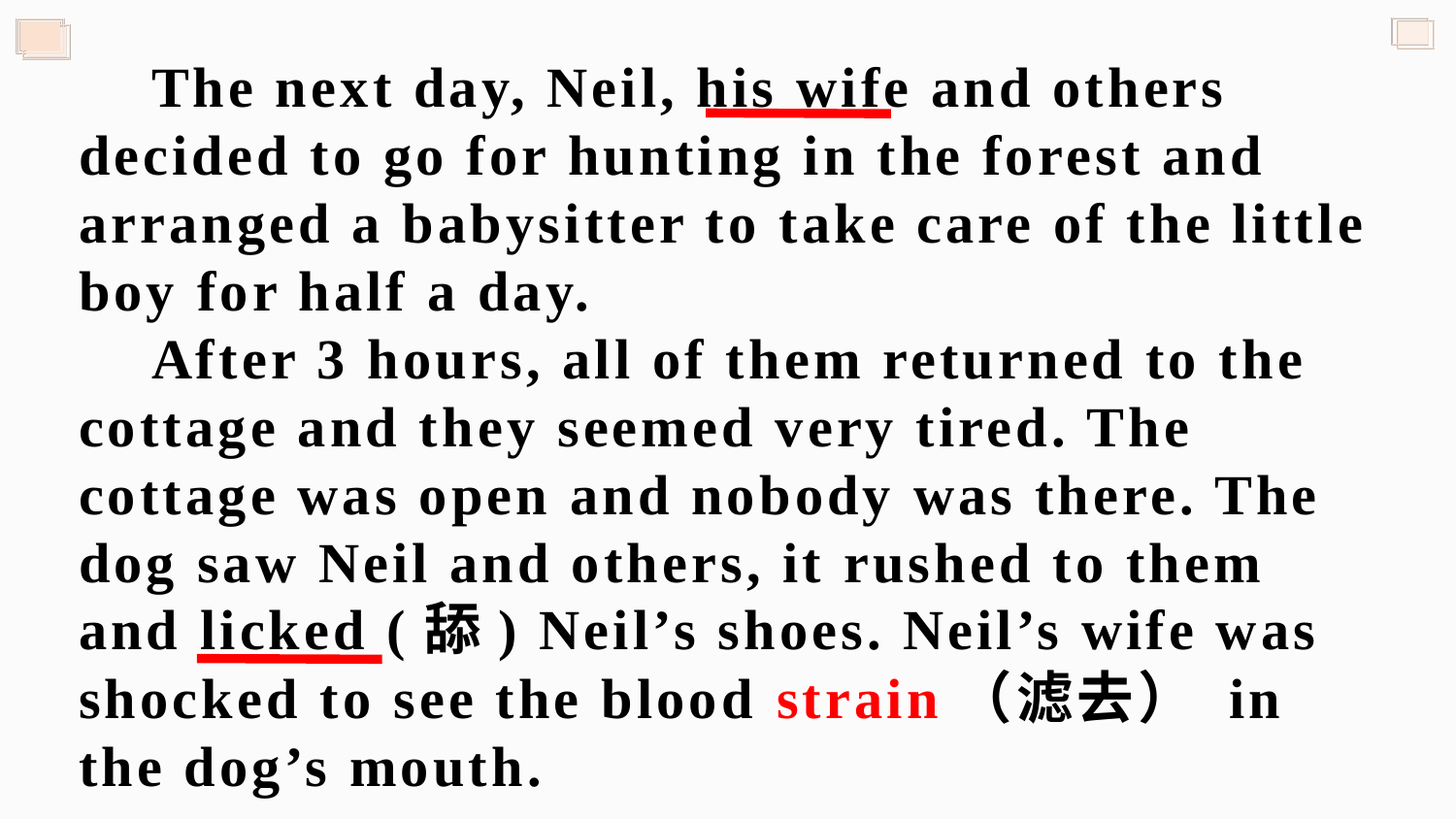

The next day, Neil, his wife and others decided to go for hunting in the forest and arranged a babysitter to take care of the little boy for half a day.
After 3 hours, all of them returned to the cottage and they seemed very tired. The cottage was open and nobody was there. The dog saw Neil and others, it rushed to them and licked (舔) Neil’s shoes. Neil’s wife was shocked to see the blood strain（滤去） in the dog’s mouth.